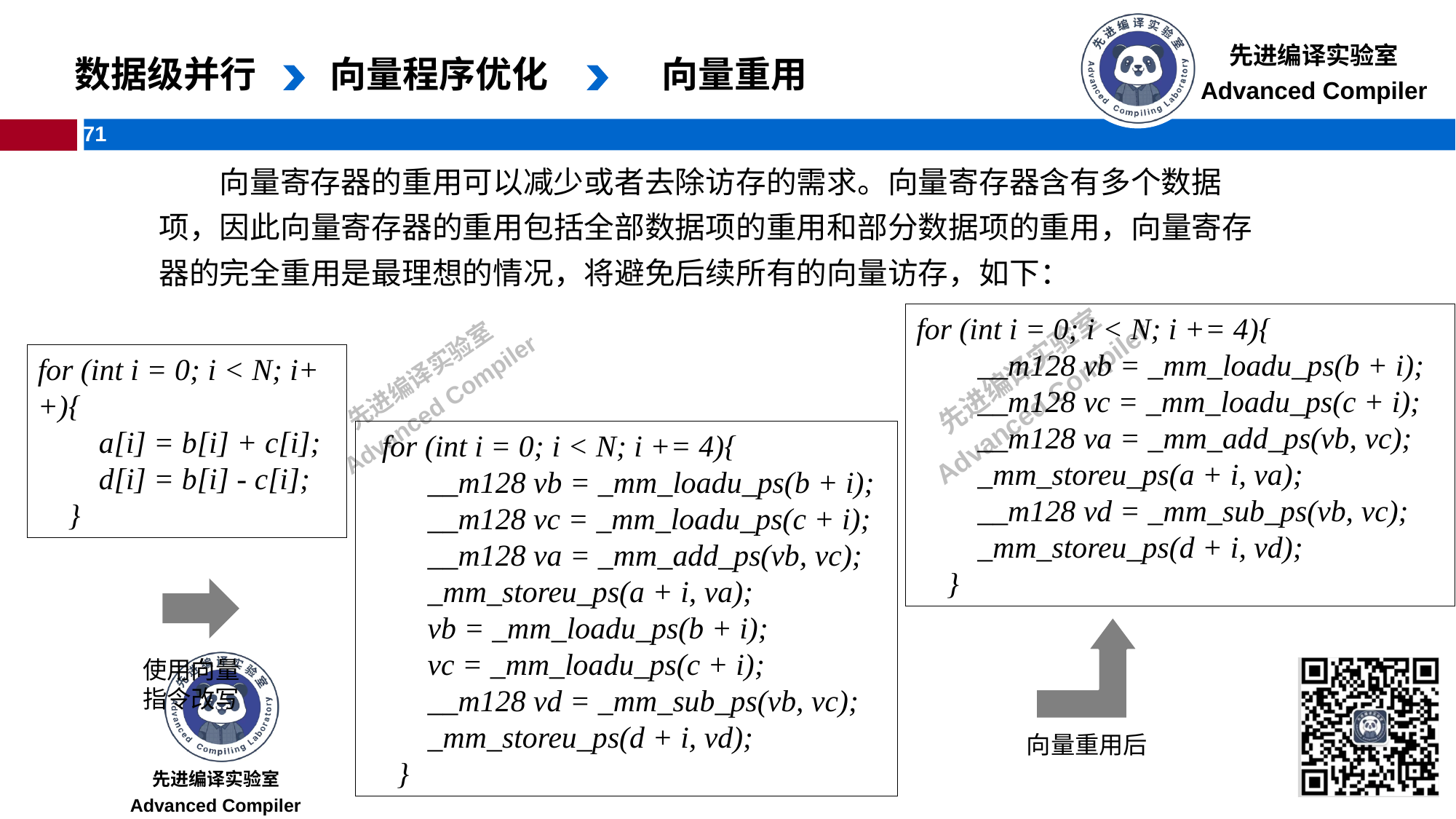

数据级并行
向量程序优化
 向量重用

向量寄存器的重用可以减少或者去除访存的需求。向量寄存器含有多个数据项，因此向量寄存器的重用包括全部数据项的重用和部分数据项的重用，向量寄存器的完全重用是最理想的情况，将避免后续所有的向量访存，如下：
for (int i = 0; i < N; i += 4){
        __m128 vb = _mm_loadu_ps(b + i);
        __m128 vc = _mm_loadu_ps(c + i);
        __m128 va = _mm_add_ps(vb, vc);
        _mm_storeu_ps(a + i, va);
        __m128 vd = _mm_sub_ps(vb, vc);
        _mm_storeu_ps(d + i, vd);
    }
for (int i = 0; i < N; i++){
        a[i] = b[i] + c[i];
        d[i] = b[i] - c[i];
    }
  for (int i = 0; i < N; i += 4){
        __m128 vb = _mm_loadu_ps(b + i);
        __m128 vc = _mm_loadu_ps(c + i);
        __m128 va = _mm_add_ps(vb, vc);
        _mm_storeu_ps(a + i, va);
        vb = _mm_loadu_ps(b + i);
        vc = _mm_loadu_ps(c + i);
        __m128 vd = _mm_sub_ps(vb, vc);
        _mm_storeu_ps(d + i, vd);
    }

使用向量指令改写
向量重用后